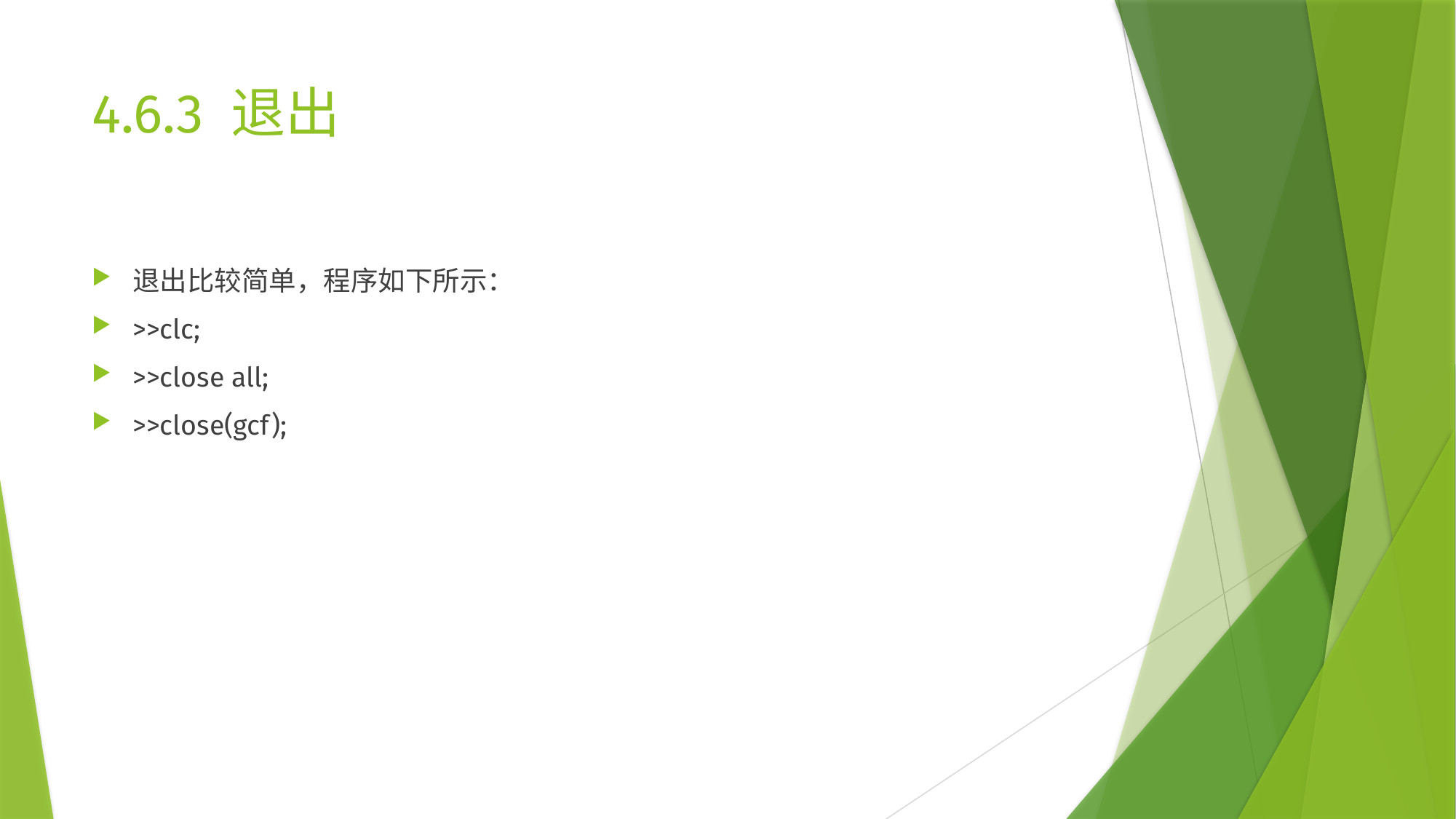

# 4.6.3 退出
退出比较简单，程序如下所示：
>>clc;
>>close all;
>>close(gcf);